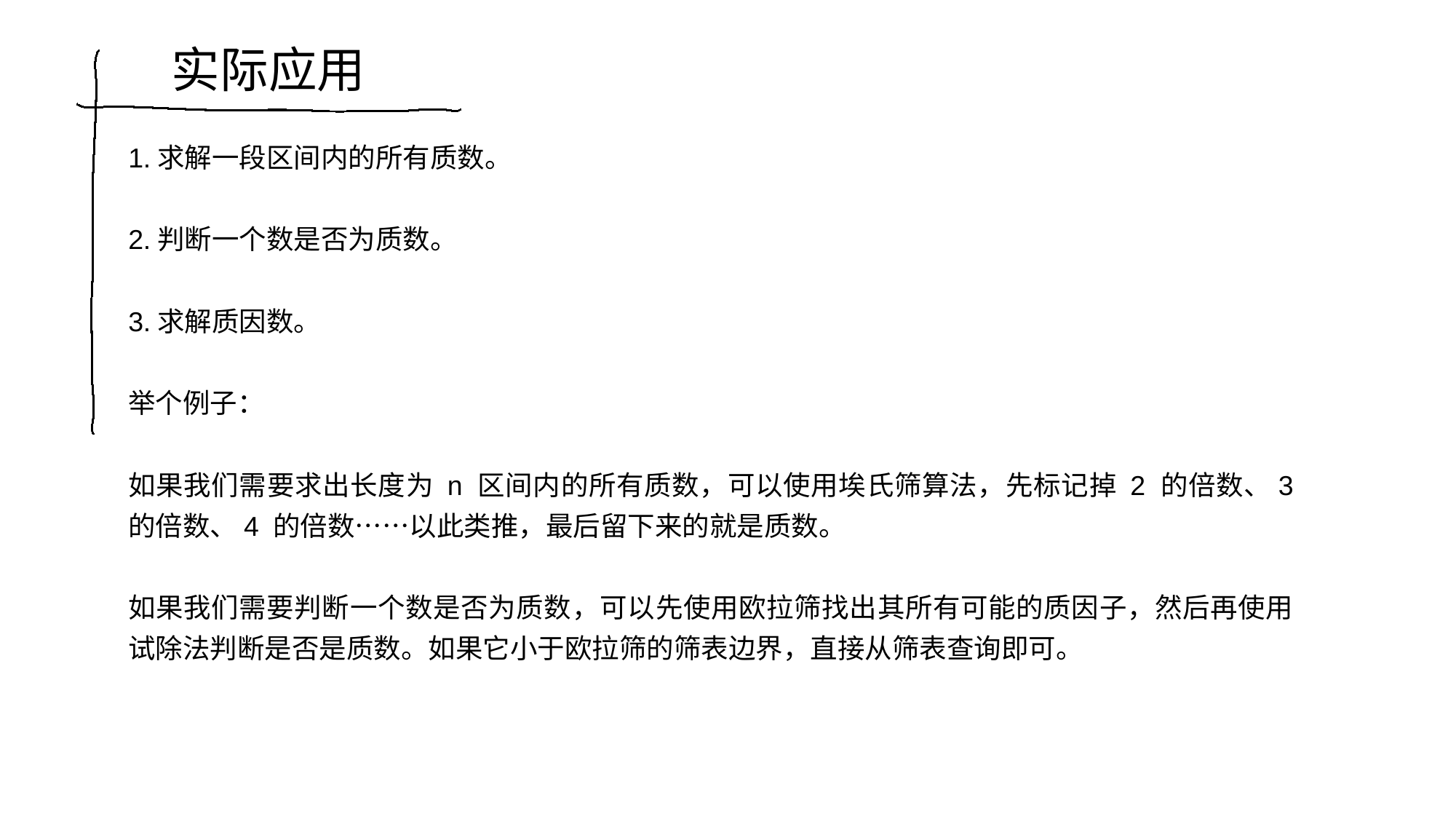

实际应用

1.求解一段区间内的所有质数。

2.判断一个数是否为质数。

3.求解质因数。

举个例子：

如果我们需要求出长度为 n 区间内的所有质数，可以使用埃氏筛算法，先标记掉 2 的倍数、3 的倍数、4 的倍数……以此类推，最后留下来的就是质数。

如果我们需要判断一个数是否为质数，可以先使用欧拉筛找出其所有可能的质因子，然后再使用试除法判断是否是质数。如果它小于欧拉筛的筛表边界，直接从筛表查询即可。